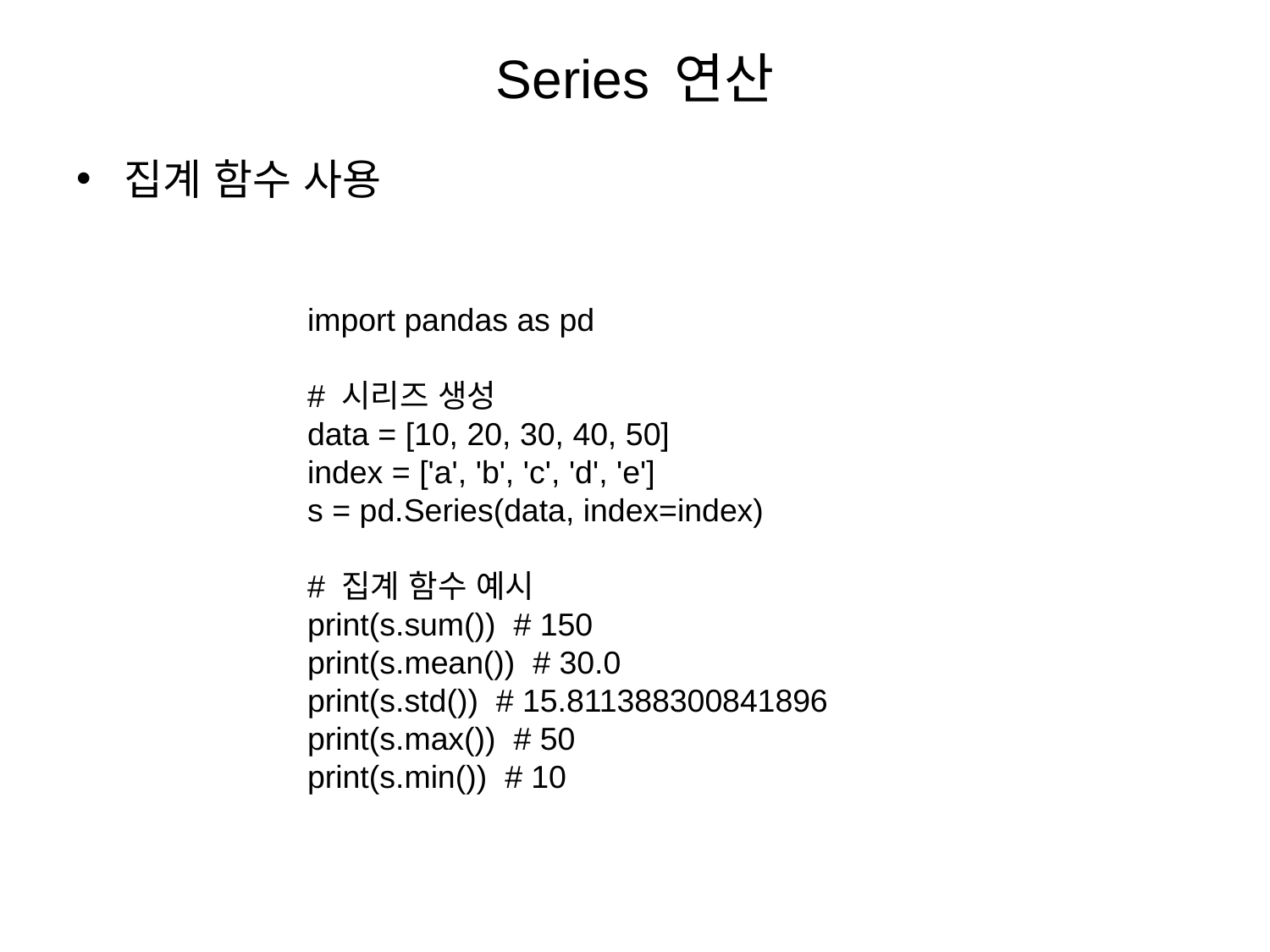

# Series 연산
집계 함수 사용
import pandas as pd

# 시리즈 생성
data = [10, 20, 30, 40, 50]
index = ['a', 'b', 'c', 'd', 'e']
s = pd.Series(data, index=index)

# 집계 함수 예시
print(s.sum())  # 150
print(s.mean())  # 30.0
print(s.std())  # 15.811388300841896
print(s.max())  # 50
print(s.min())  # 10